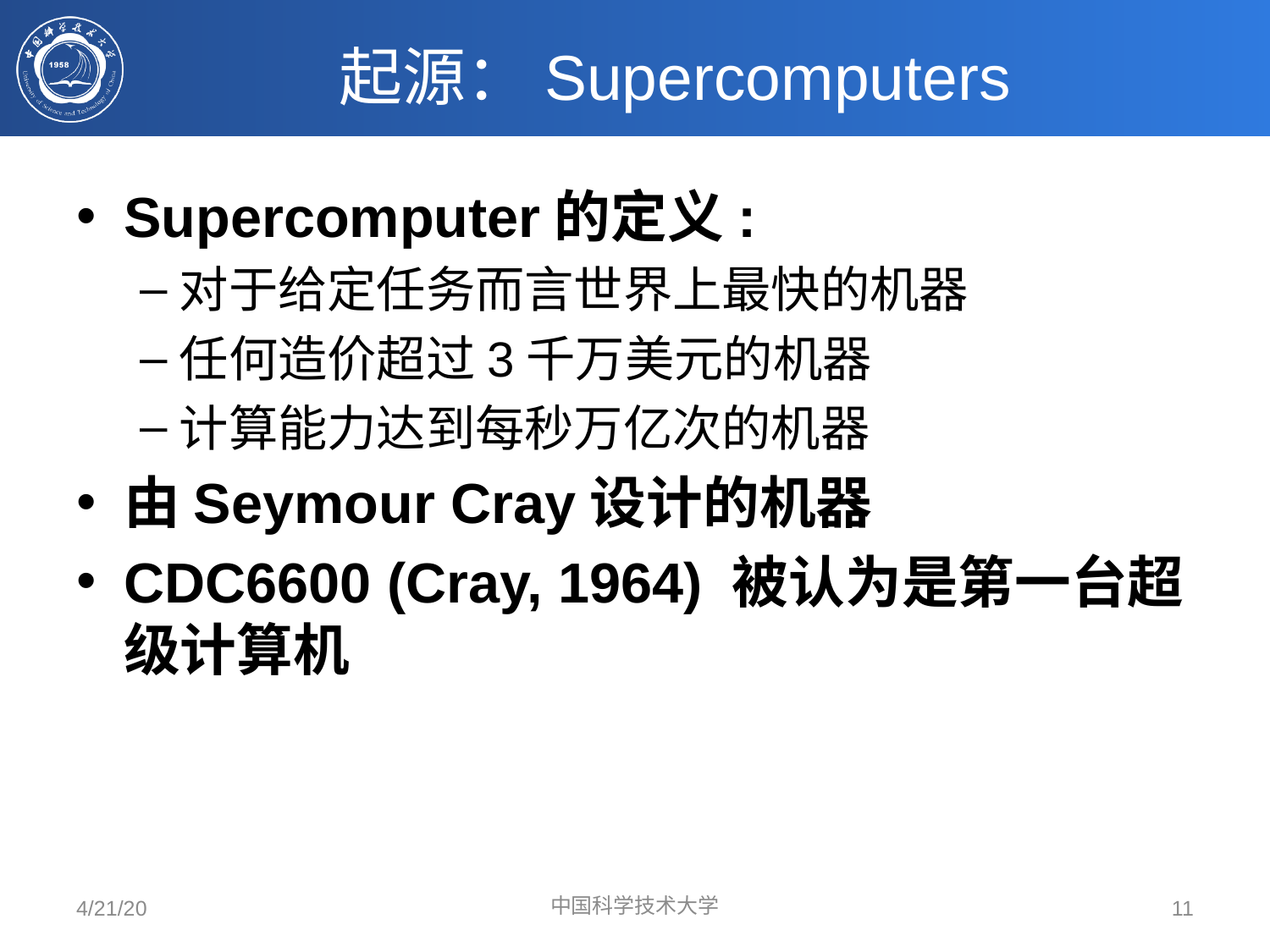

# 起源：Supercomputers
Supercomputer的定义:
对于给定任务而言世界上最快的机器
任何造价超过3千万美元的机器
计算能力达到每秒万亿次的机器
由Seymour Cray设计的机器
CDC6600 (Cray, 1964) 被认为是第一台超级计算机
4/21/20
中国科学技术大学
11